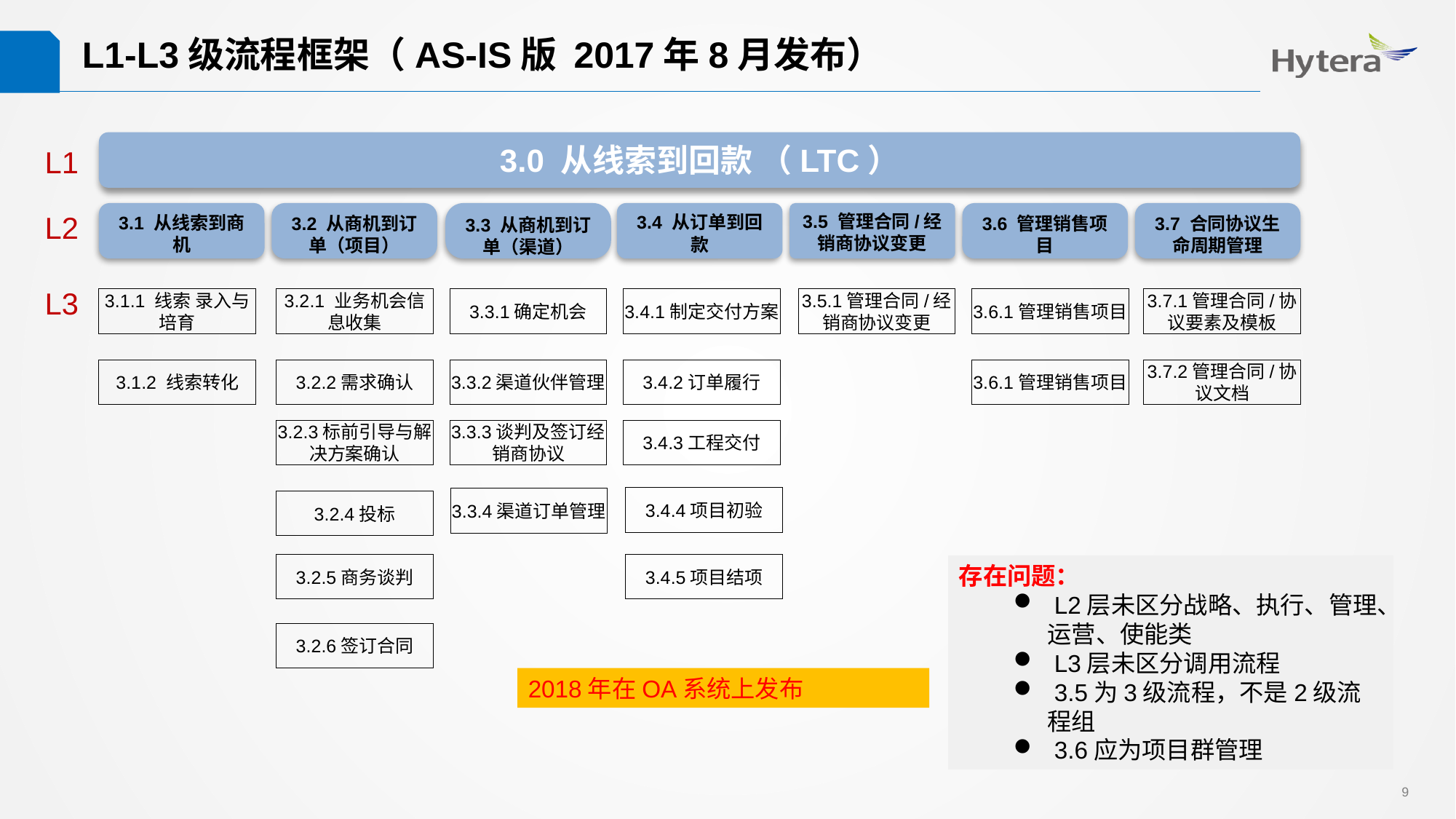

L1-L3级流程框架（AS-IS版 2017年8月发布）
3.0 从线索到回款 （LTC）
L1
3.1 从线索到商机
3.2 从商机到订单（项目）
3.3 从商机到订单（渠道）
3.4 从订单到回款
3.5 管理合同/经销商协议变更
3.6 管理销售项目
3.7 合同协议生命周期管理
L2
L3
3.1.1 线索 录入与培育
3.2.1 业务机会信息收集
3.3.1确定机会
3.4.1制定交付方案
3.5.1管理合同/经销商协议变更
3.6.1管理销售项目
3.7.1管理合同/协议要素及模板
3.1.2 线索转化
3.2.2需求确认
3.3.2渠道伙伴管理
3.4.2订单履行
3.6.1管理销售项目
3.7.2管理合同/协议文档
3.2.3标前引导与解决方案确认
3.3.3谈判及签订经销商协议
3.4.3工程交付
3.4.4项目初验
3.3.4渠道订单管理
3.2.4投标
3.2.5商务谈判
3.4.5项目结项
3.2.6签订合同
存在问题：
 L2层未区分战略、执行、管理、运营、使能类
 L3层未区分调用流程
 3.5为3级流程，不是2级流程组
 3.6应为项目群管理
2018年在OA系统上发布